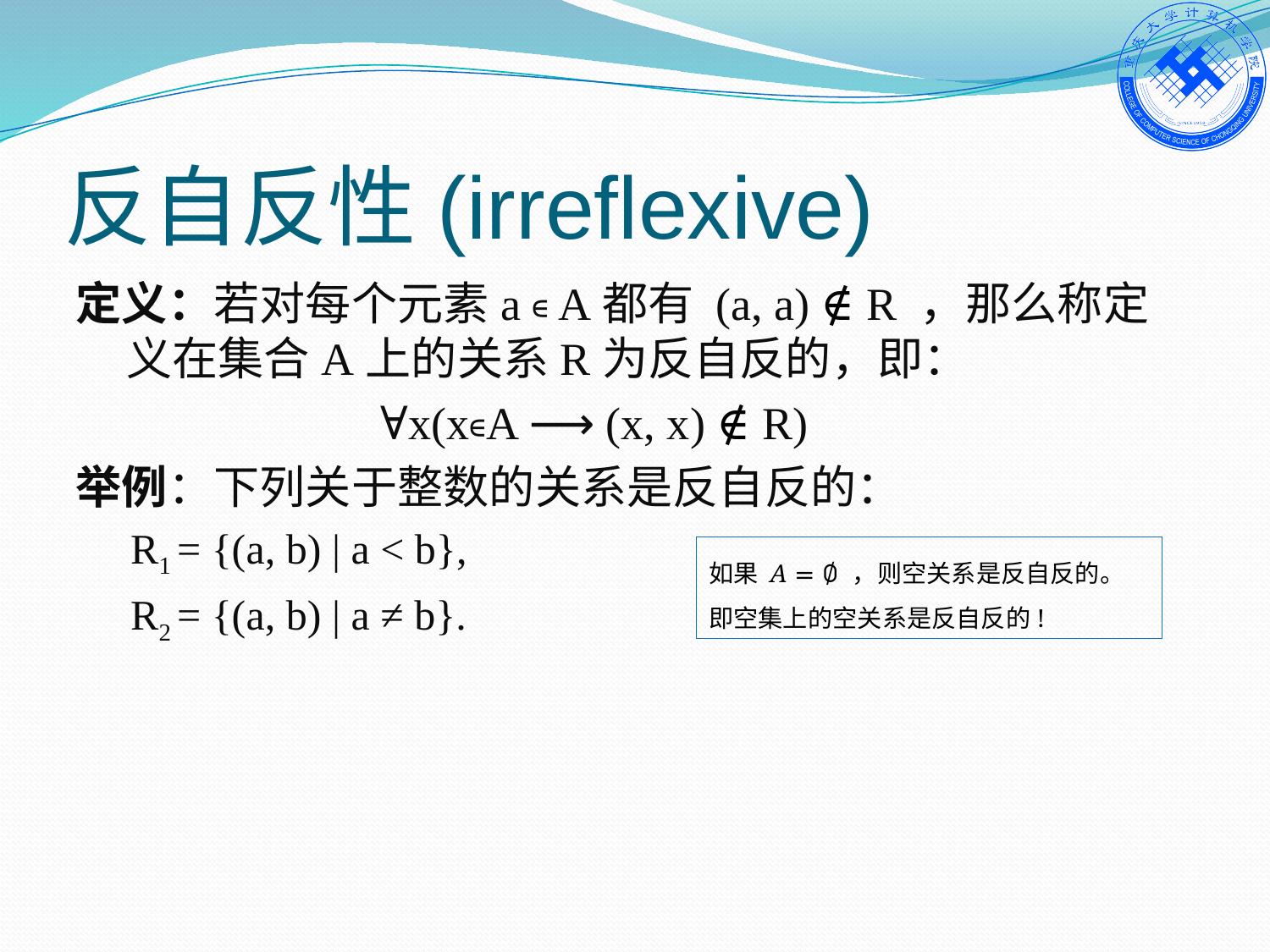

# 反自反性(irreflexive)
定义：若对每个元素a ∊ A都有 (a, a) ∉ R ，那么称定义在集合A上的关系R为反自反的，即：
			∀x(x∊A ⟶ (x, x) ∉ R)
举例：下列关于整数的关系是反自反的：
R1 = {(a, b) | a < b},
R2 = {(a, b) | a ≠ b}.

如果 A = ∅ ，则空关系是反自反的。
即空集上的空关系是反自反的!